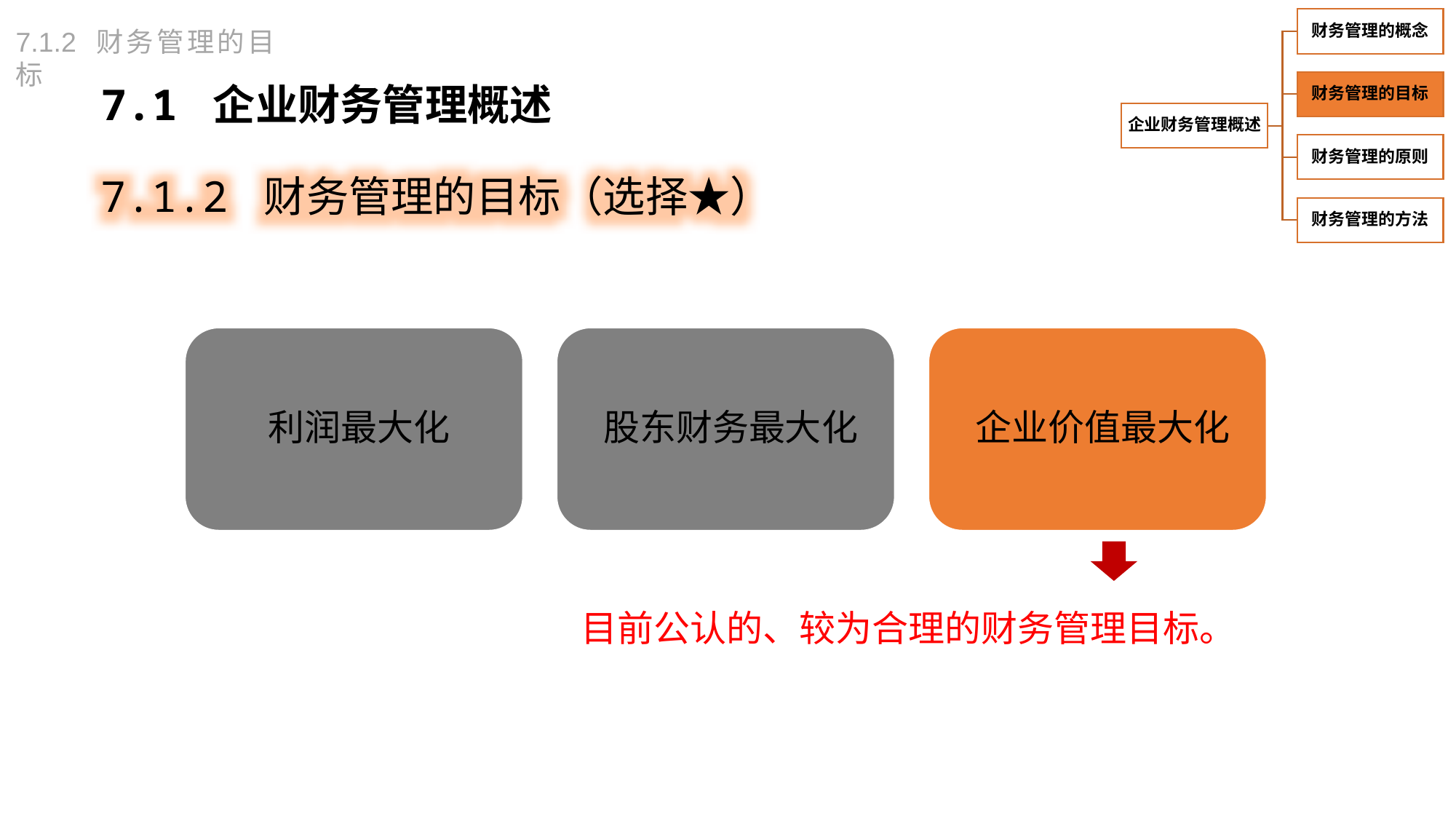

企业财务管理概述
财务管理的概念
财务管理的目标
财务管理的原则
财务管理的方法
7.1.2 财务管理的目标
7.1 企业财务管理概述
7.1.2 财务管理的目标（选择★）
利润最大化
股东财务最大化
企业价值最大化

目前公认的、较为合理的财务管理目标。